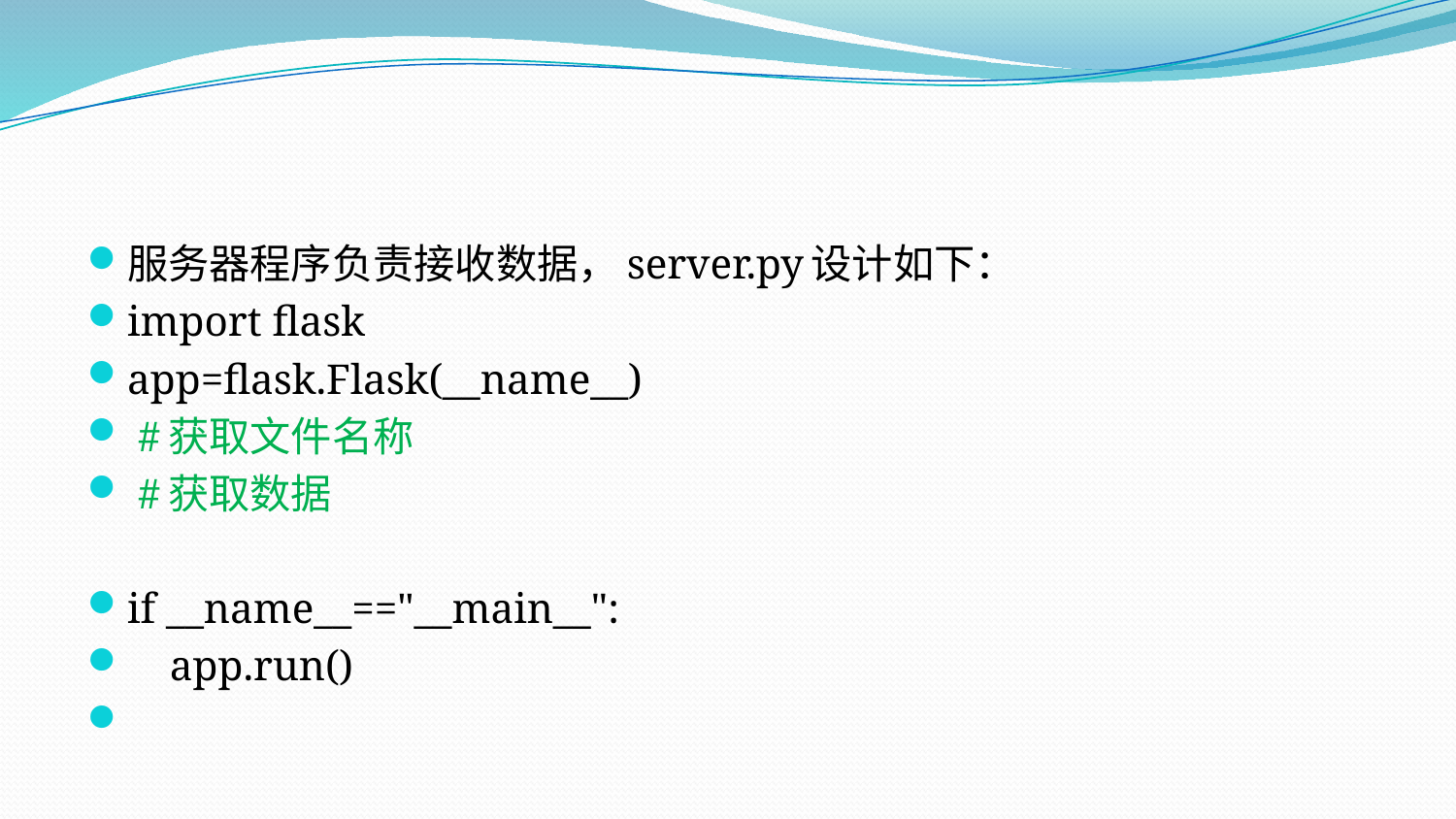

#
服务器程序负责接收数据，server.py设计如下：
import flask
app=flask.Flask(__name__)
 #获取文件名称
 #获取数据

if __name__=="__main__":
    app.run()